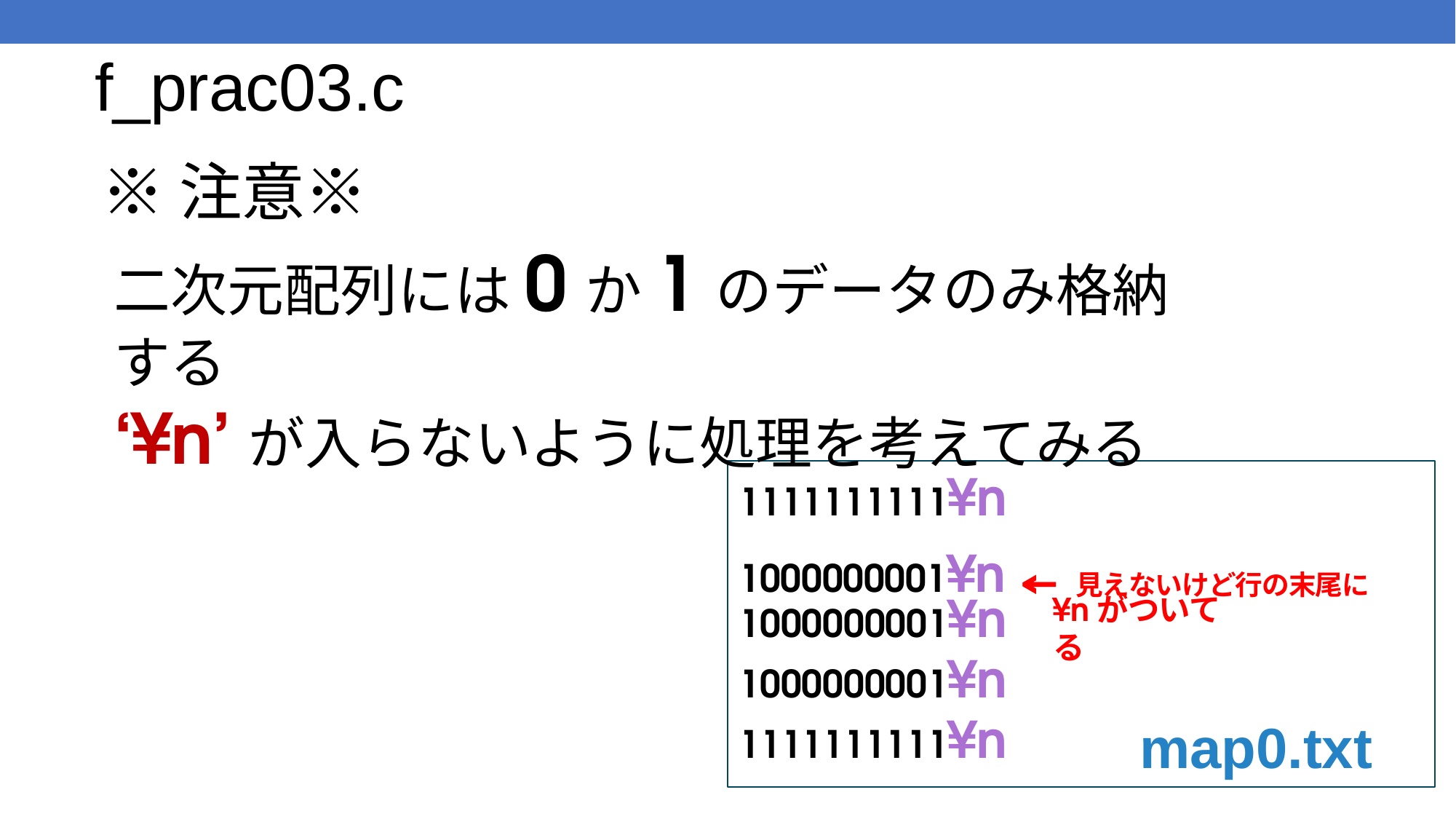

# f_prac03.c
※注意※
二次元配列には0か1のデータのみ格納する
‘¥n’が入らないように処理を考えてみる

1111111111¥n
1000000001¥n ←見えないけど行の末尾に
1000000001¥n
1000000001¥n
1111111111¥n
¥nがついてる
map0.txt